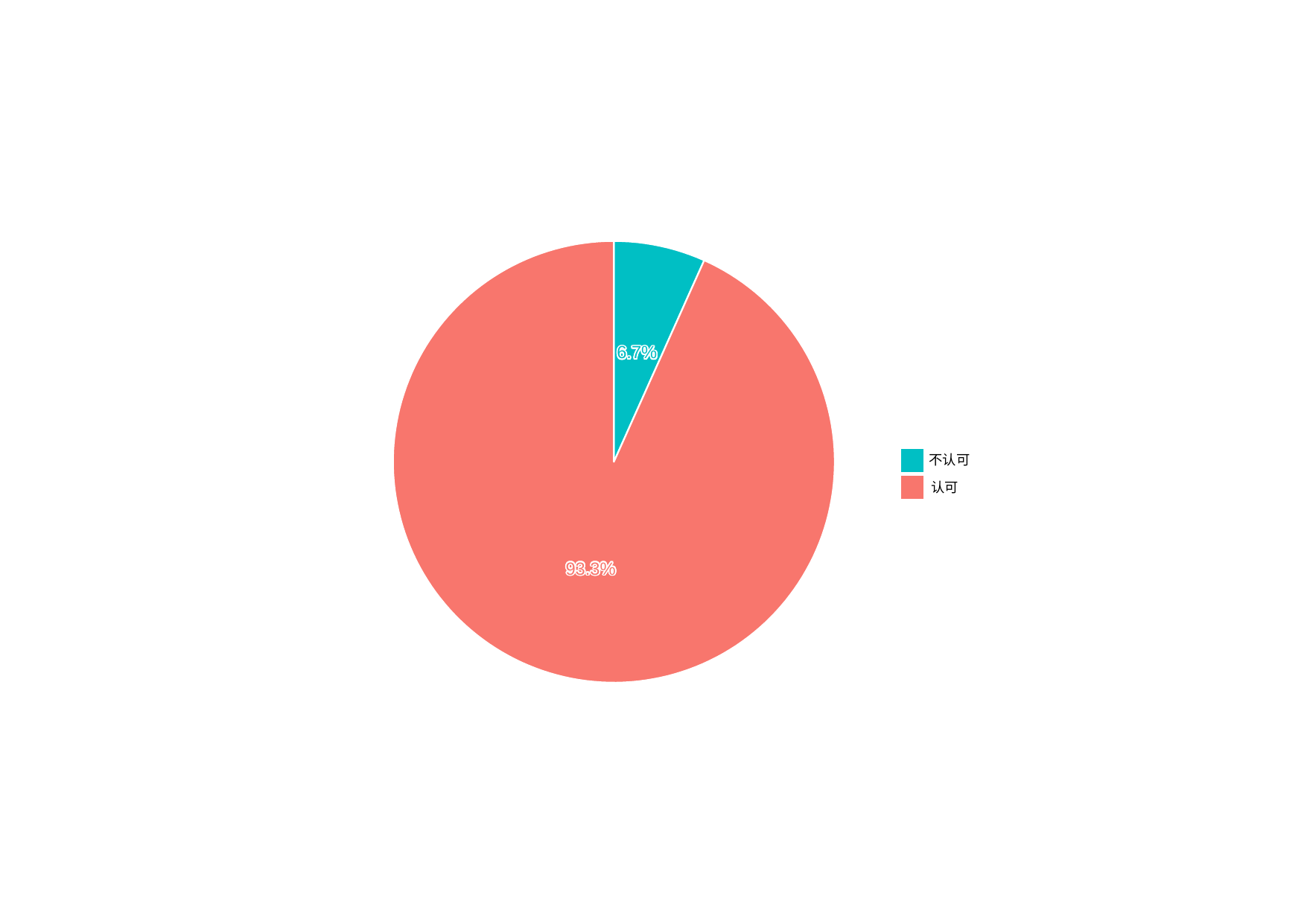

6.7%
6.7%
6.7%
6.7%
6.7%
6.7%
6.7%
6.7%
6.7%
6.7%
6.7%
6.7%
6.7%
6.7%
6.7%
6.7%
6.7%

不认可

认可
93.3%
93.3%
93.3%
93.3%
93.3%
93.3%
93.3%
93.3%
93.3%
93.3%
93.3%
93.3%
93.3%
93.3%
93.3%
93.3%
93.3%